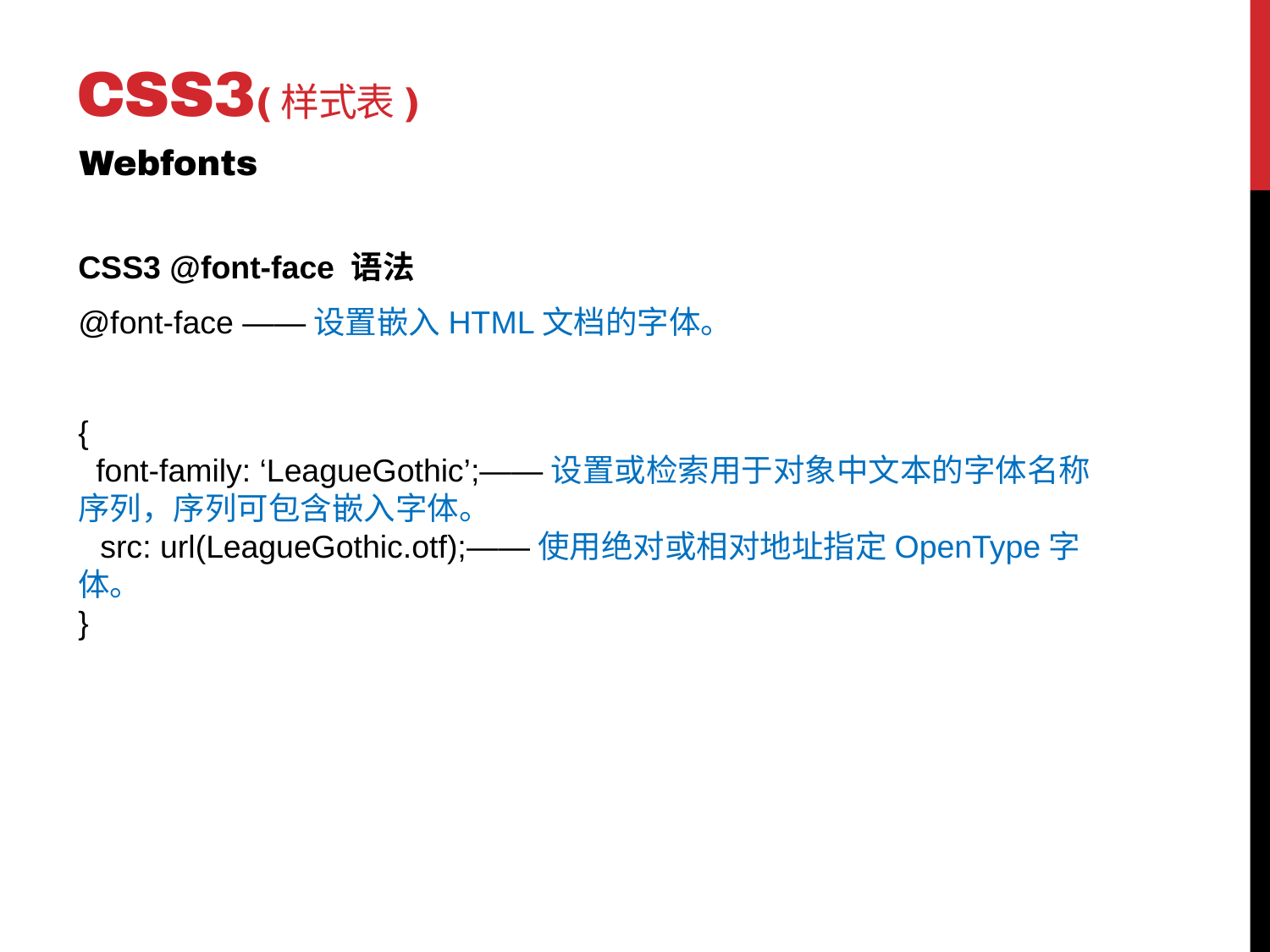

# CSS3(样式表)
Webfonts
CSS3 @font-face 语法
@font-face ——设置嵌入HTML文档的字体。

{
  font-family: ‘LeagueGothic’;——设置或检索用于对象中文本的字体名称   序列，序列可包含嵌入字体。
  src: url(LeagueGothic.otf);——使用绝对或相对地址指定OpenType字体。
}